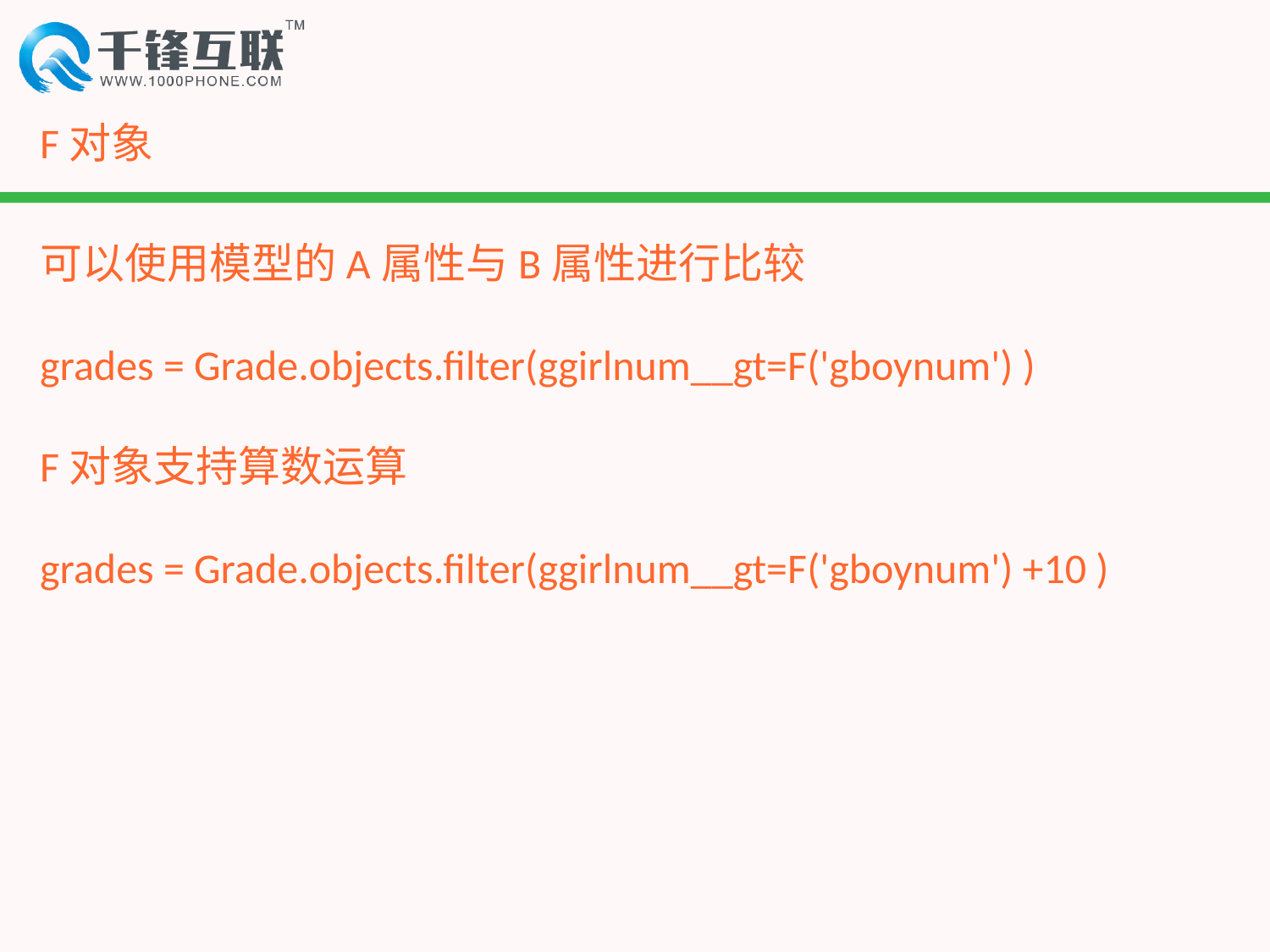

# F对象
可以使用模型的A属性与B属性进行比较

grades = Grade.objects.filter(ggirlnum__gt=F('gboynum') )

F对象支持算数运算

grades = Grade.objects.filter(ggirlnum__gt=F('gboynum') +10 )